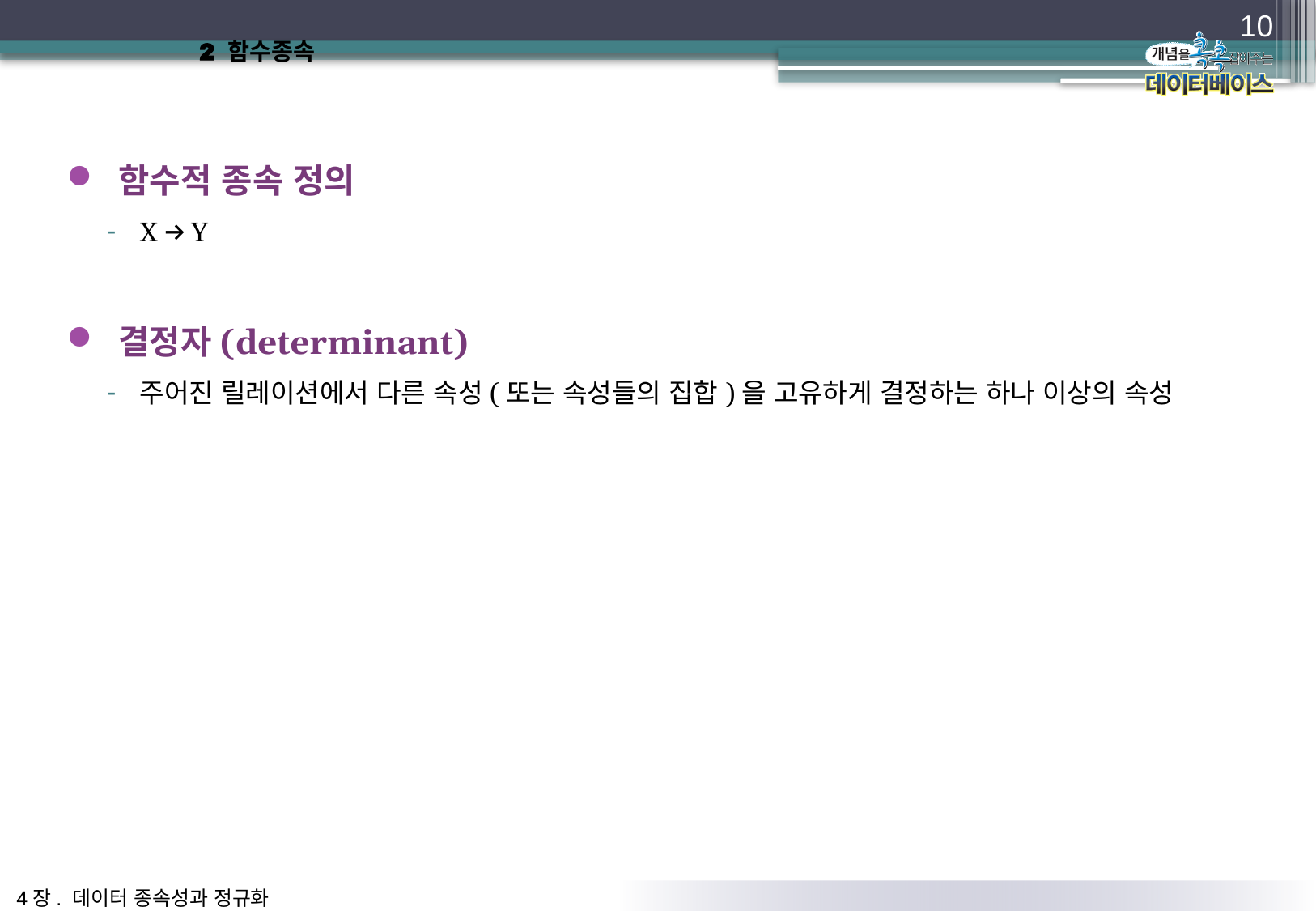

10
# 2 함수종속
 함수적 종속 정의
X → Y

 결정자(determinant)
주어진 릴레이션에서 다른 속성(또는 속성들의 집합)을 고유하게 결정하는 하나 이상의 속성